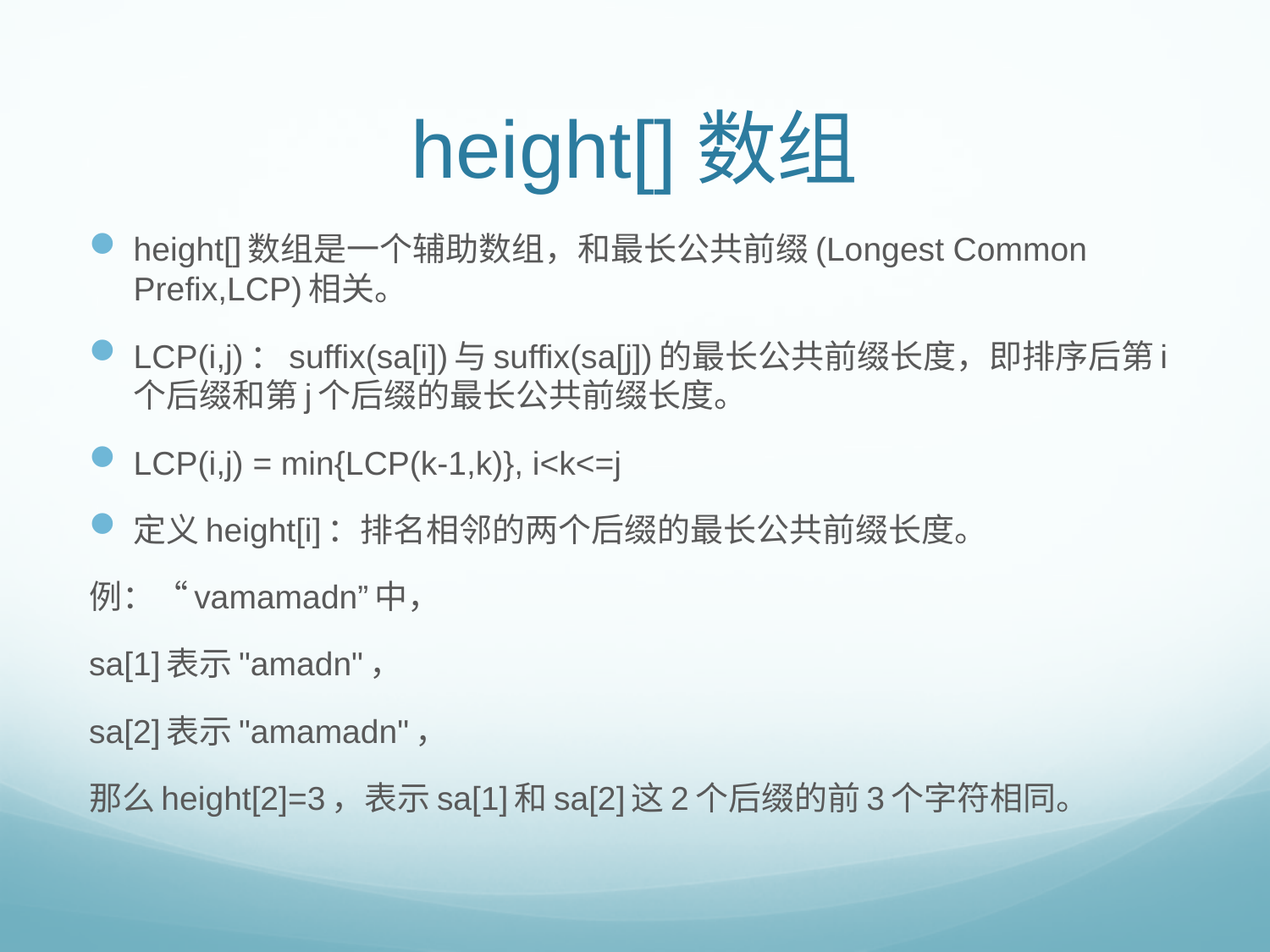

# height[]数组
height[]数组是一个辅助数组，和最长公共前缀(Longest Common Prefix,LCP)相关。
LCP(i,j)：suffix(sa[i])与suffix(sa[j])的最长公共前缀长度，即排序后第i个后缀和第j个后缀的最长公共前缀长度。
LCP(i,j) = min{LCP(k-1,k)}, i<k<=j
定义height[i]：排名相邻的两个后缀的最长公共前缀长度。
例：“vamamadn”中，
sa[1]表示"amadn"，
sa[2]表示"amamadn"，
那么height[2]=3，表示sa[1]和sa[2]这2个后缀的前3个字符相同。